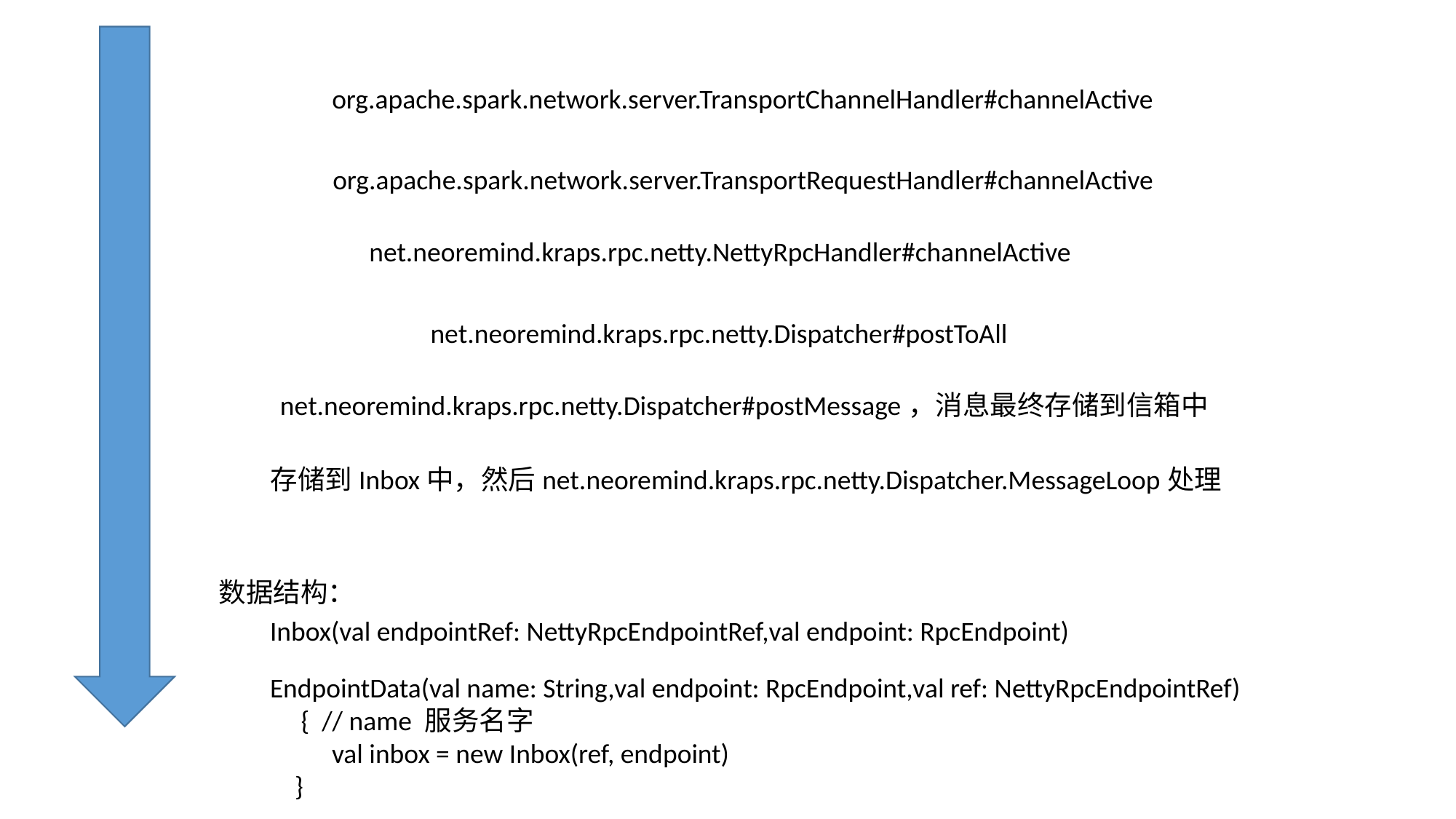

org.apache.spark.network.server.TransportChannelHandler#channelActive
org.apache.spark.network.server.TransportRequestHandler#channelActive
net.neoremind.kraps.rpc.netty.NettyRpcHandler#channelActive
net.neoremind.kraps.rpc.netty.Dispatcher#postToAll
net.neoremind.kraps.rpc.netty.Dispatcher#postMessage，消息最终存储到信箱中
存储到Inbox中，然后net.neoremind.kraps.rpc.netty.Dispatcher.MessageLoop处理
数据结构：
Inbox(val endpointRef: NettyRpcEndpointRef,val endpoint: RpcEndpoint)
EndpointData(val name: String,val endpoint: RpcEndpoint,val ref: NettyRpcEndpointRef)
     {  // name 服务名字
          val inbox = new Inbox(ref, endpoint)
    }